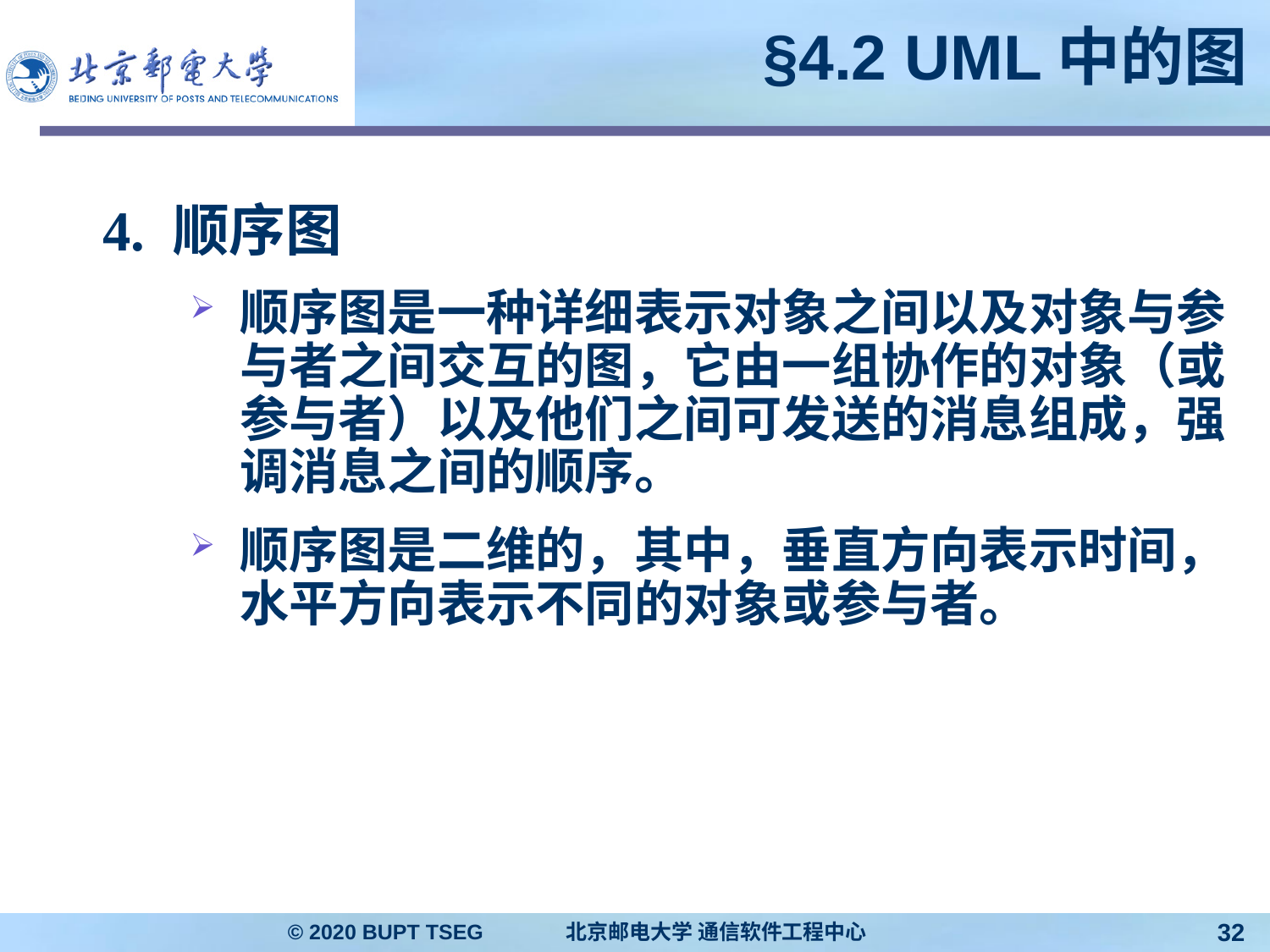

# §4.2 UML中的图
4. 顺序图
顺序图是一种详细表示对象之间以及对象与参与者之间交互的图，它由一组协作的对象（或参与者）以及他们之间可发送的消息组成，强调消息之间的顺序。
顺序图是二维的，其中，垂直方向表示时间，水平方向表示不同的对象或参与者。
© 2020 BUPT TSEG             北京邮电大学 通信软件工程中心